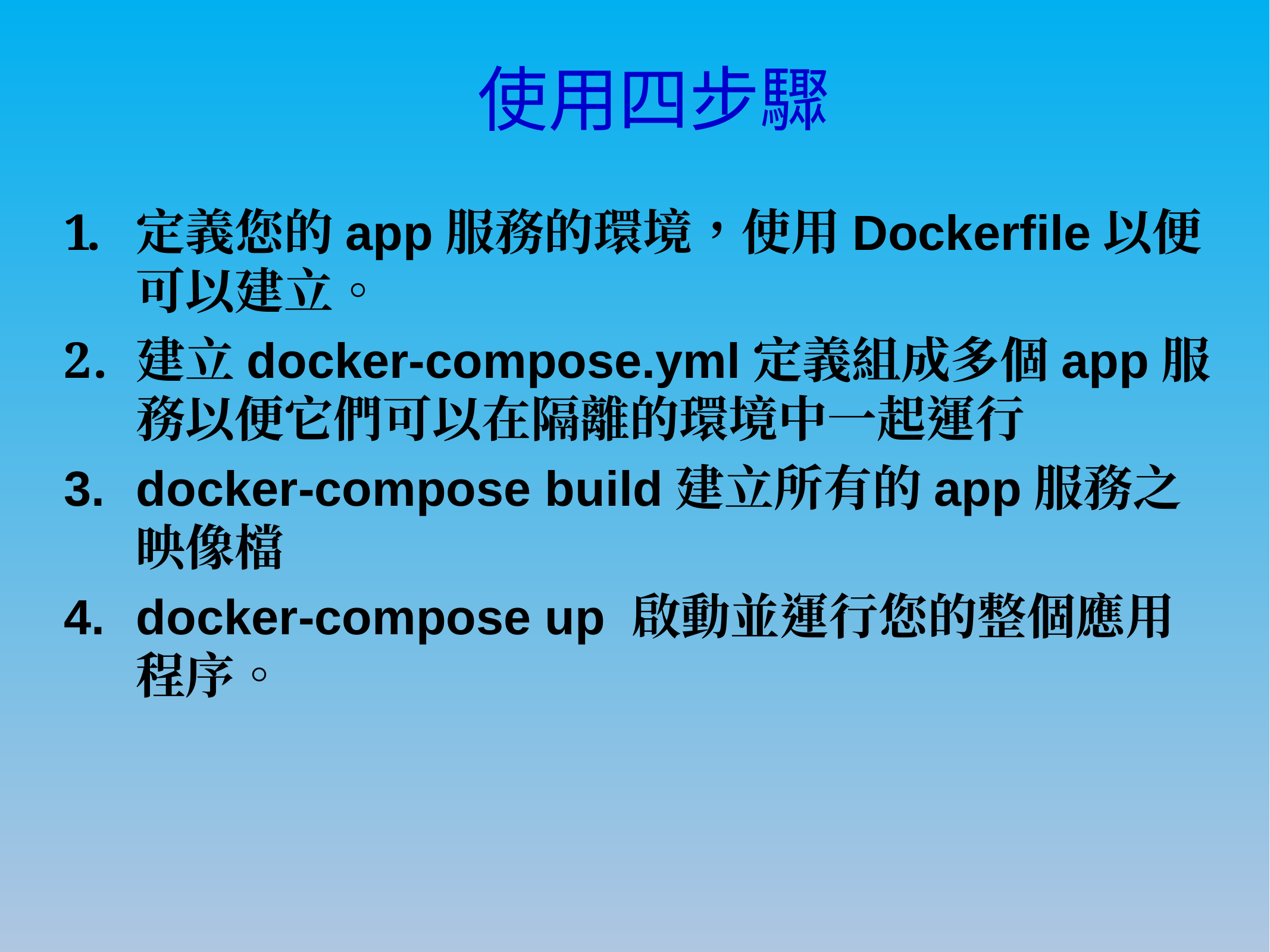

# 使用四步驟
定義您的app服務的環境，使用Dockerfile以便可以建立。
建立docker-compose.yml定義組成多個app服務以便它們可以在隔離的環境中一起運行
docker-compose build建立所有的app服務之映像檔
docker-compose up 啟動並運行您的整個應用程序。